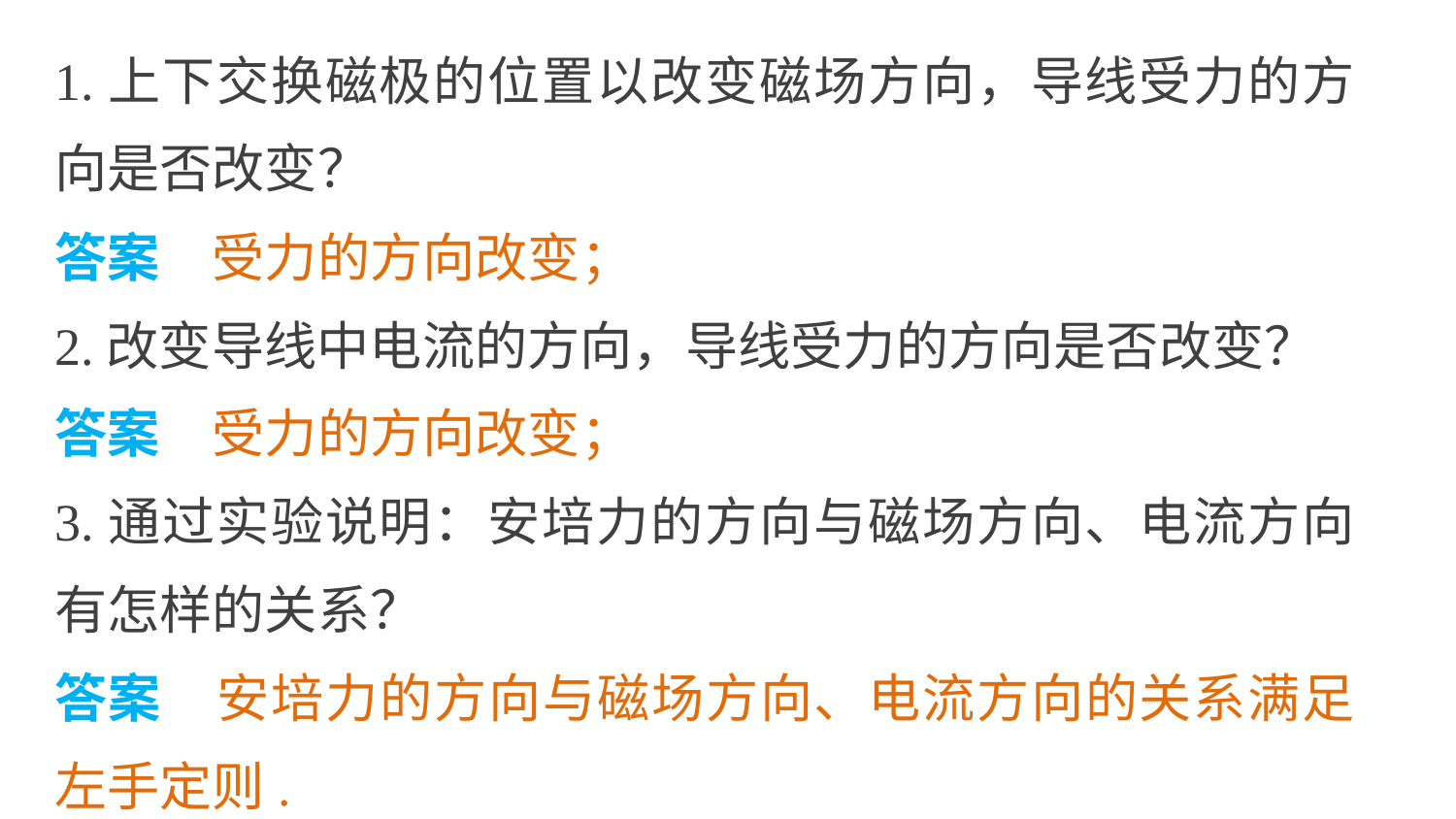

1.上下交换磁极的位置以改变磁场方向，导线受力的方向是否改变？
答案　受力的方向改变；
2.改变导线中电流的方向，导线受力的方向是否改变？
答案　受力的方向改变；
3.通过实验说明：安培力的方向与磁场方向、电流方向有怎样的关系？
答案　安培力的方向与磁场方向、电流方向的关系满足左手定则.